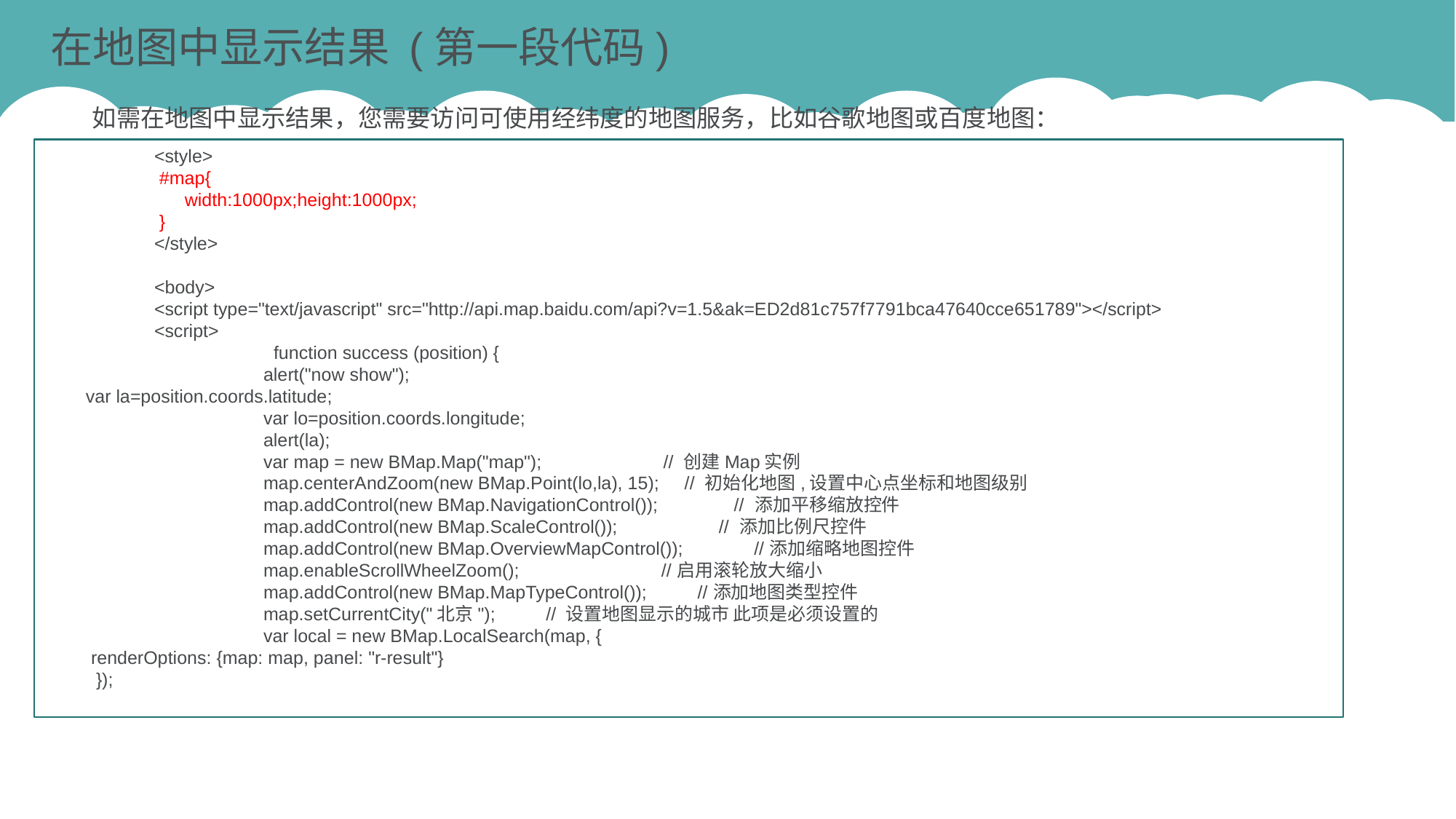

在地图中显示结果 (第一段代码)
如需在地图中显示结果，您需要访问可使用经纬度的地图服务，比如谷歌地图或百度地图：
	<style>
	 #map{
	      width:1000px;height:1000px;
	 }
	</style>

	<body>
	<script type="text/javascript" src="http://api.map.baidu.com/api?v=1.5&ak=ED2d81c757f7791bca47640cce651789"></script>
	<script>
		  function success (position) {
	  	alert("now show");
        var la=position.coords.latitude;
		var lo=position.coords.longitude;
		alert(la);
		var map = new BMap.Map("map");                        // 创建Map实例
		map.centerAndZoom(new BMap.Point(lo,la), 15);     // 初始化地图,设置中心点坐标和地图级别
		map.addControl(new BMap.NavigationControl());               // 添加平移缩放控件
		map.addControl(new BMap.ScaleControl());                    // 添加比例尺控件
		map.addControl(new BMap.OverviewMapControl());              //添加缩略地图控件
		map.enableScrollWheelZoom();                            //启用滚轮放大缩小
		map.addControl(new BMap.MapTypeControl());          //添加地图类型控件
		map.setCurrentCity("北京");          // 设置地图显示的城市 此项是必须设置的
		var local = new BMap.LocalSearch(map, {
         renderOptions: {map: map, panel: "r-result"}
          });